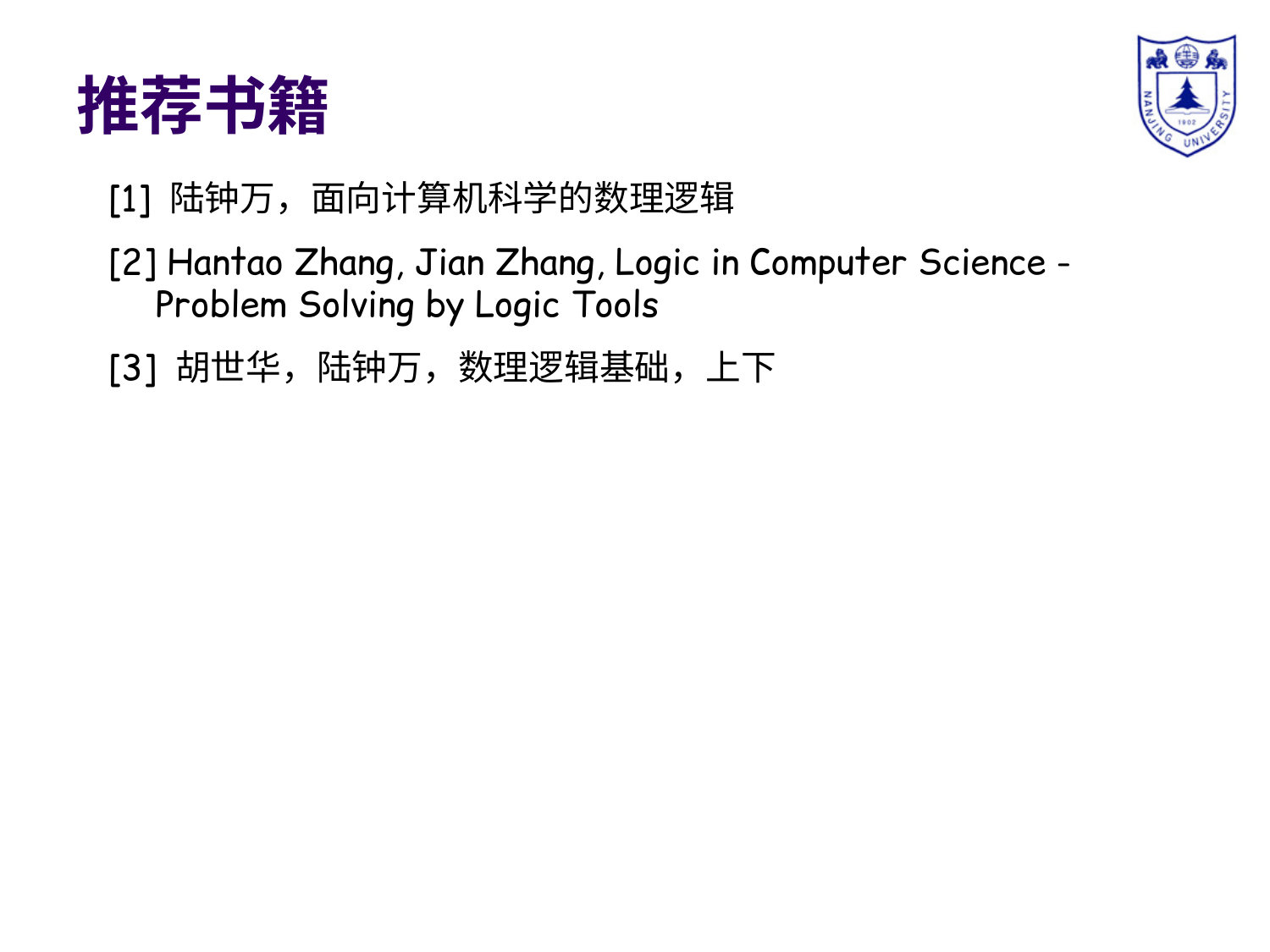

# 推荐书籍
[1] 陆钟万，面向计算机科学的数理逻辑
[2] Hantao Zhang, Jian Zhang, Logic in Computer Science - Problem Solving by Logic Tools
[3] 胡世华，陆钟万，数理逻辑基础，上下

5